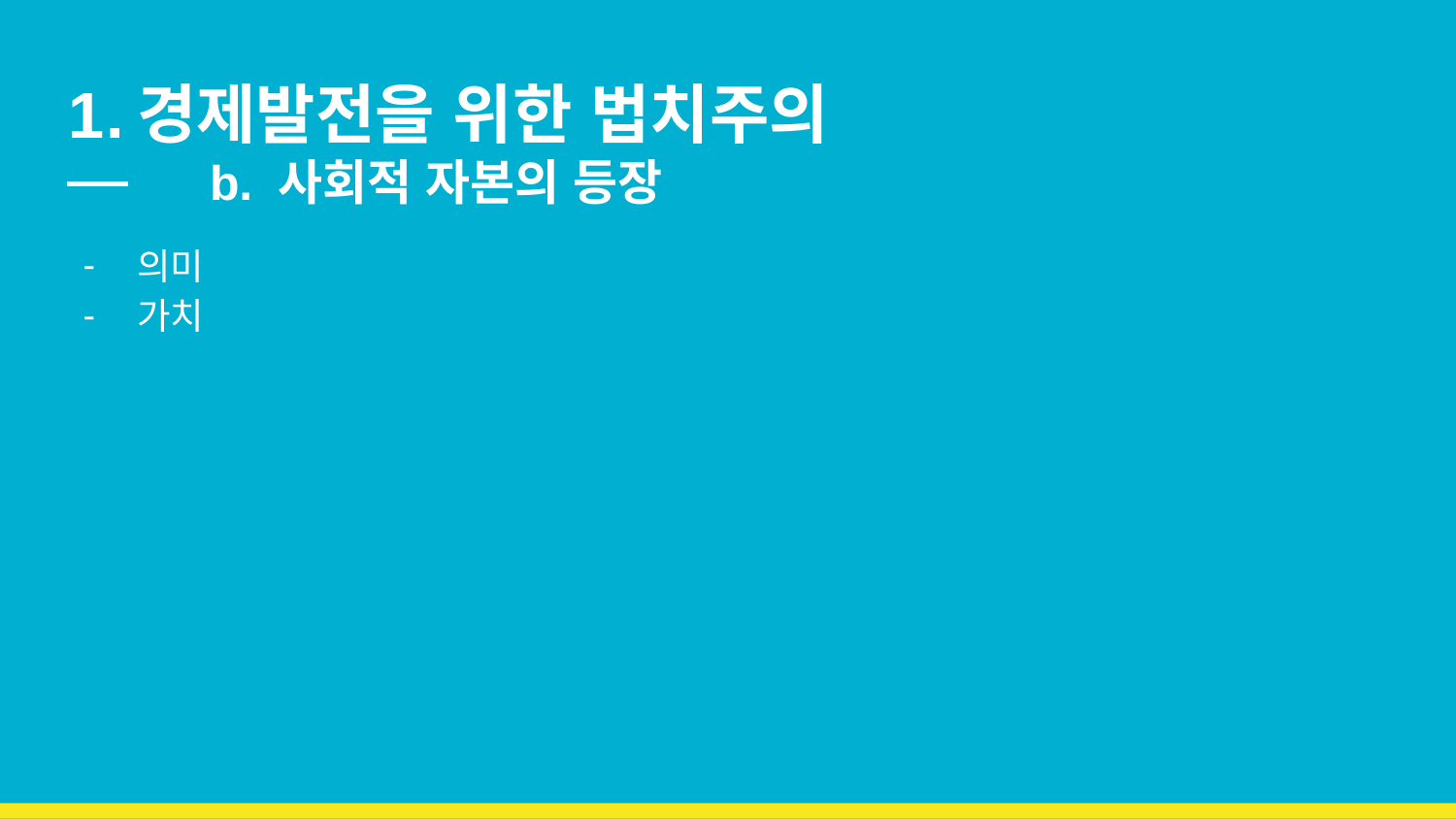

# 경제발전을 위한 법치주의
b. 사회적 자본의 등장
의미
가치